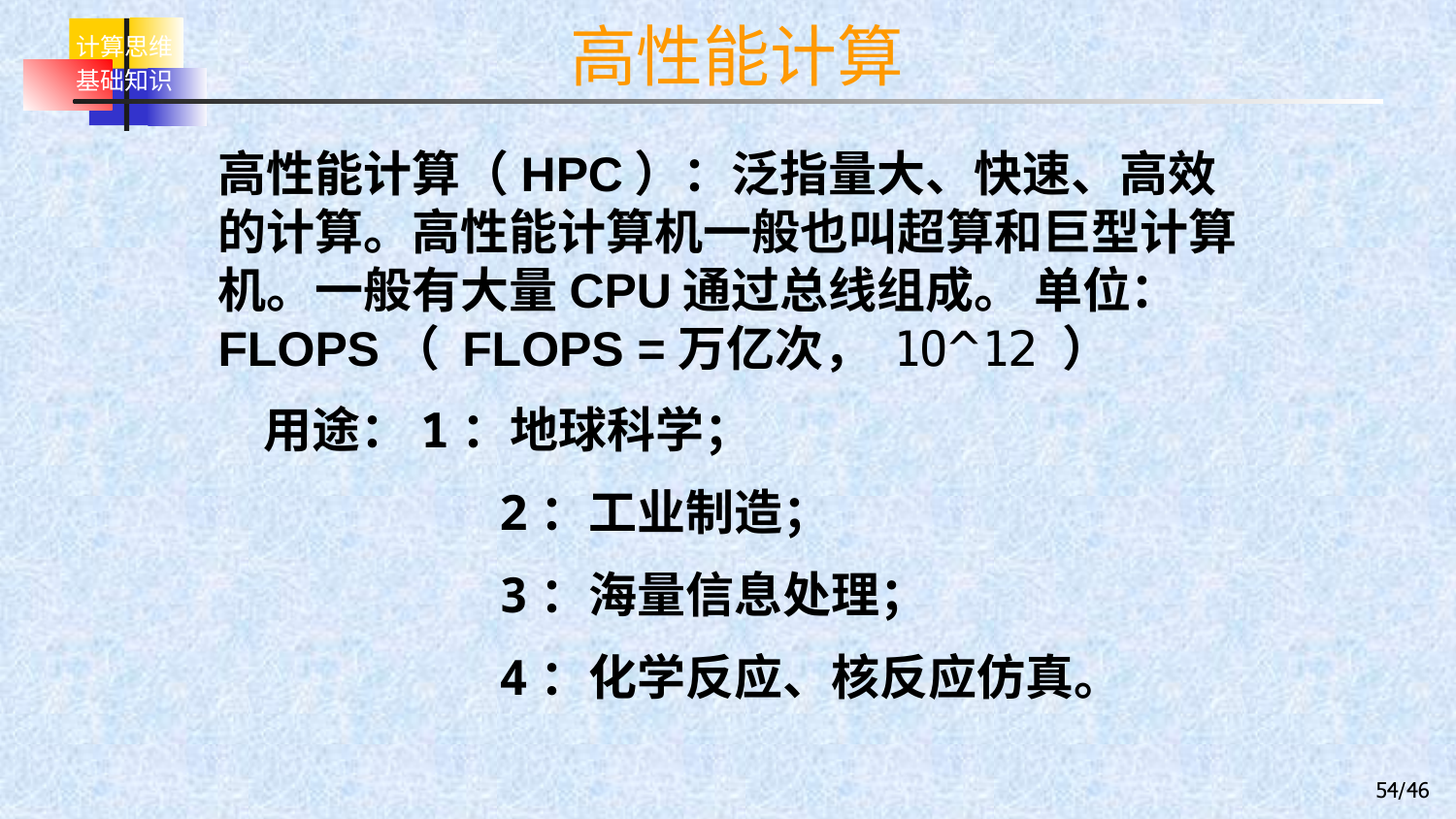

# 高性能计算
高性能计算（HPC）：泛指量大、快速、高效的计算。高性能计算机一般也叫超算和巨型计算机。一般有大量CPU通过总线组成。 单位：FLOPS（ FLOPS =万亿次， 10^12 ）
    用途：1：地球科学；
          2：工业制造；
          3：海量信息处理；
          4：化学反应、核反应仿真。
54/46